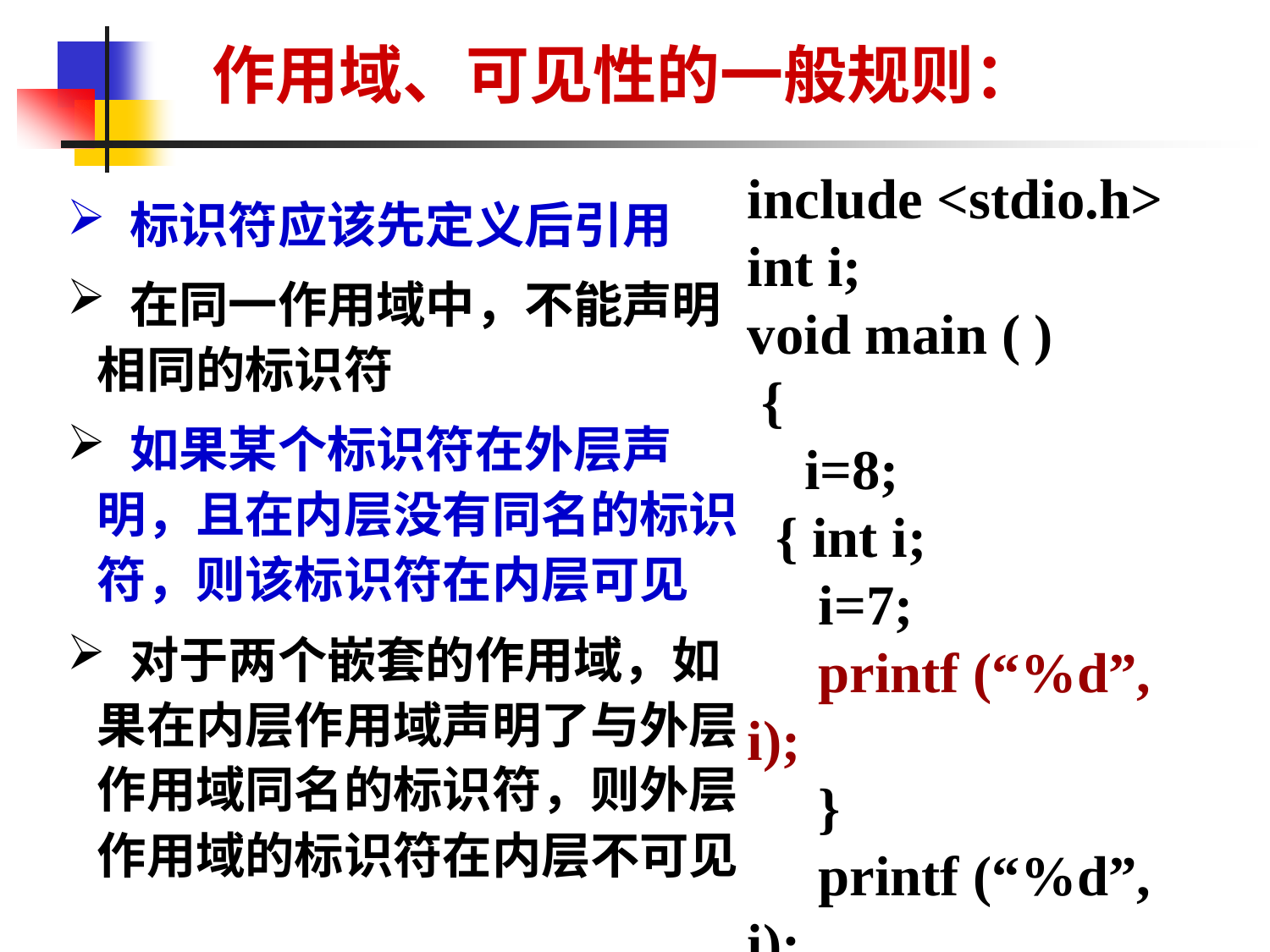

作用域、可见性的一般规则：
include <stdio.h>
int i;
void main ( )
 {
    i=8;
  { int i;
     i=7;
     printf (“%d”, i);
     }
     printf (“%d”, i);
 }
 标识符应该先定义后引用
 在同一作用域中，不能声明相同的标识符
 如果某个标识符在外层声明，且在内层没有同名的标识符，则该标识符在内层可见
 对于两个嵌套的作用域，如果在内层作用域声明了与外层作用域同名的标识符，则外层作用域的标识符在内层不可见